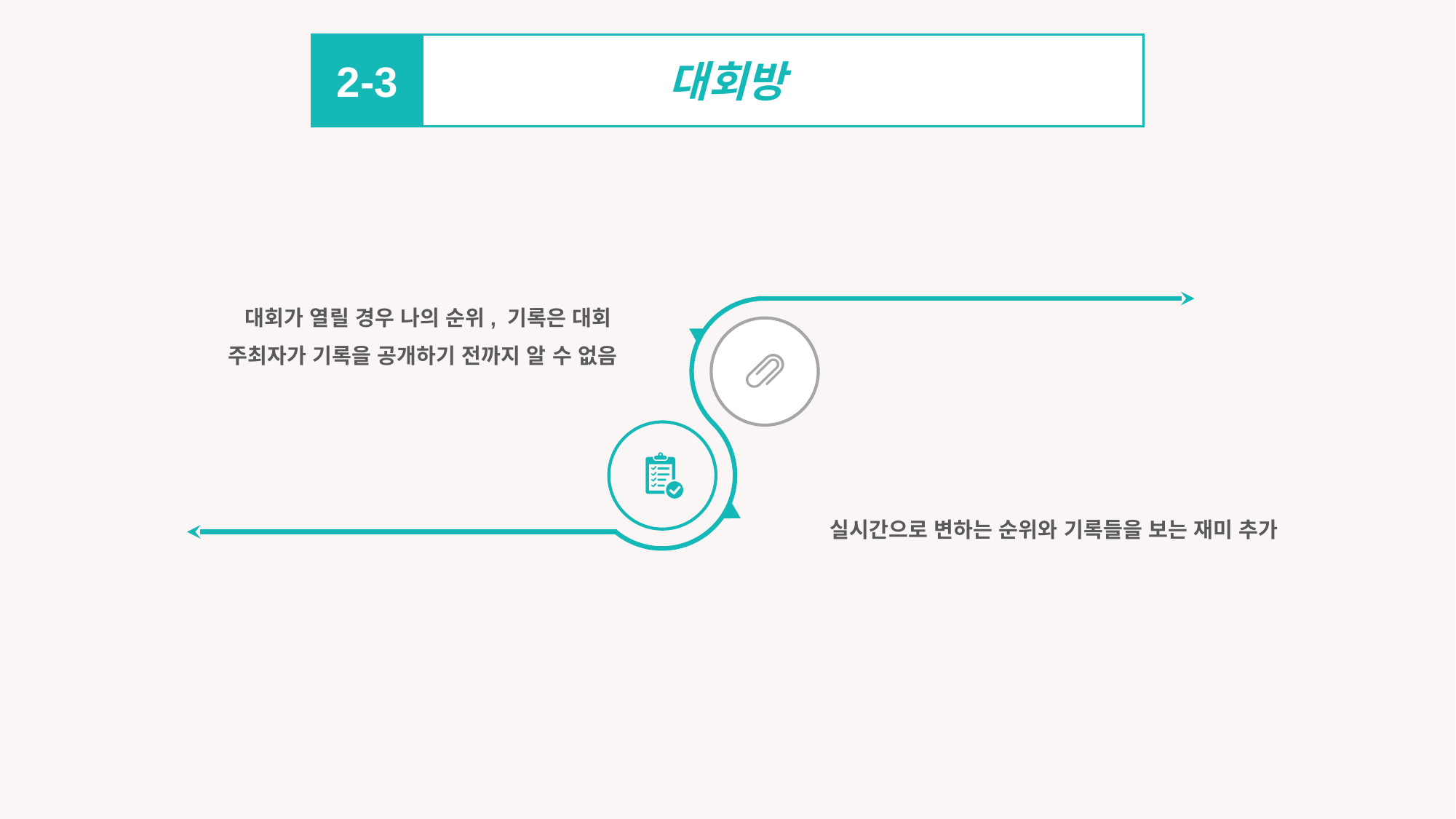

대회방
2-3
대회가 열릴 경우 나의 순위, 기록은 대회
주최자가 기록을 공개하기 전까지 알 수 없음

실시간으로 변하는 순위와 기록들을 보는 재미 추가